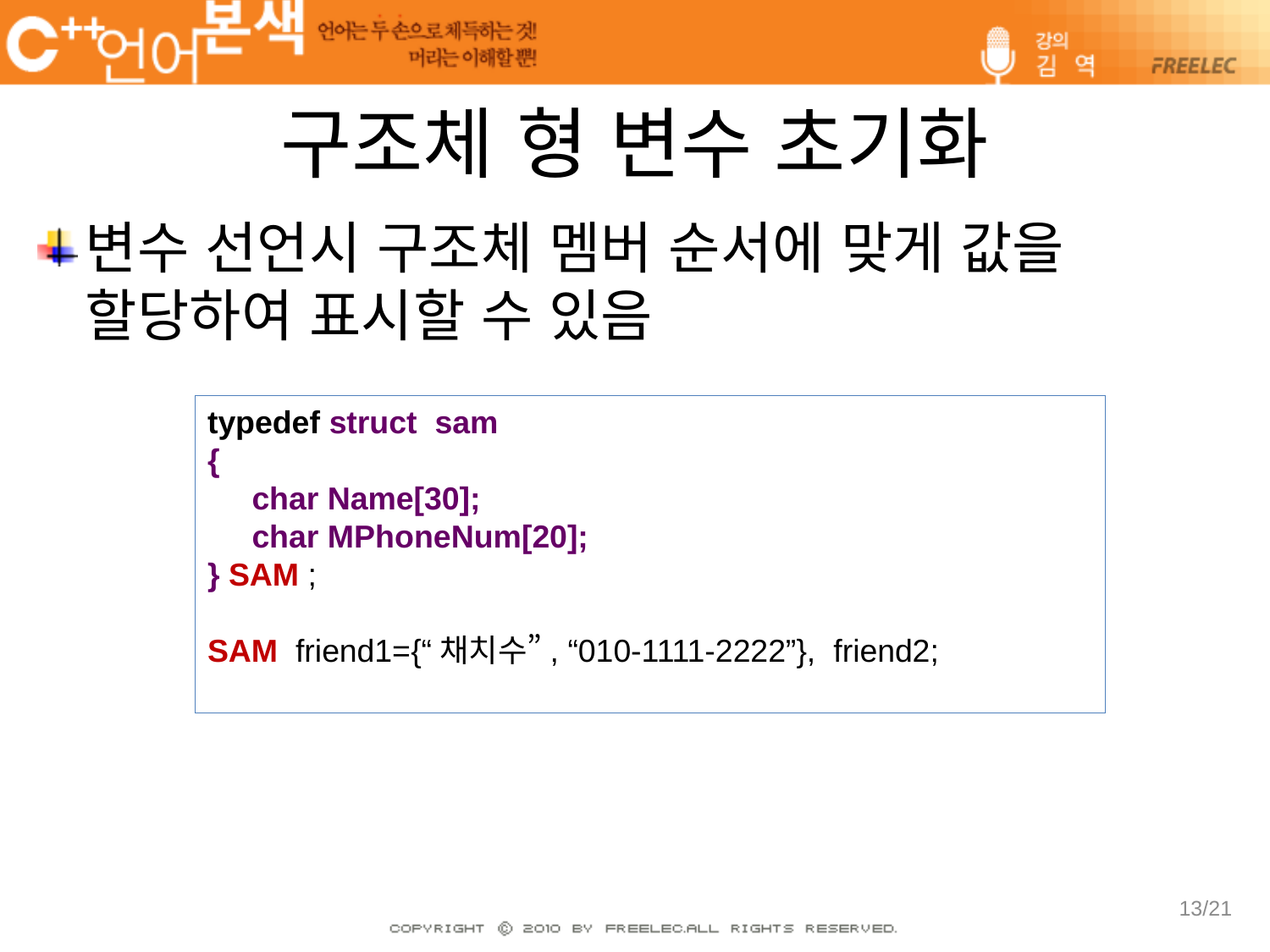

# 구조체 형 변수 초기화
변수 선언시 구조체 멤버 순서에 맞게 값을 할당하여 표시할 수 있음
typedef struct  sam
{
     char Name[30];
     char MPhoneNum[20];
} SAM ;

SAM  friend1={“채치수”, “010-1111-2222”},  friend2;

13/21